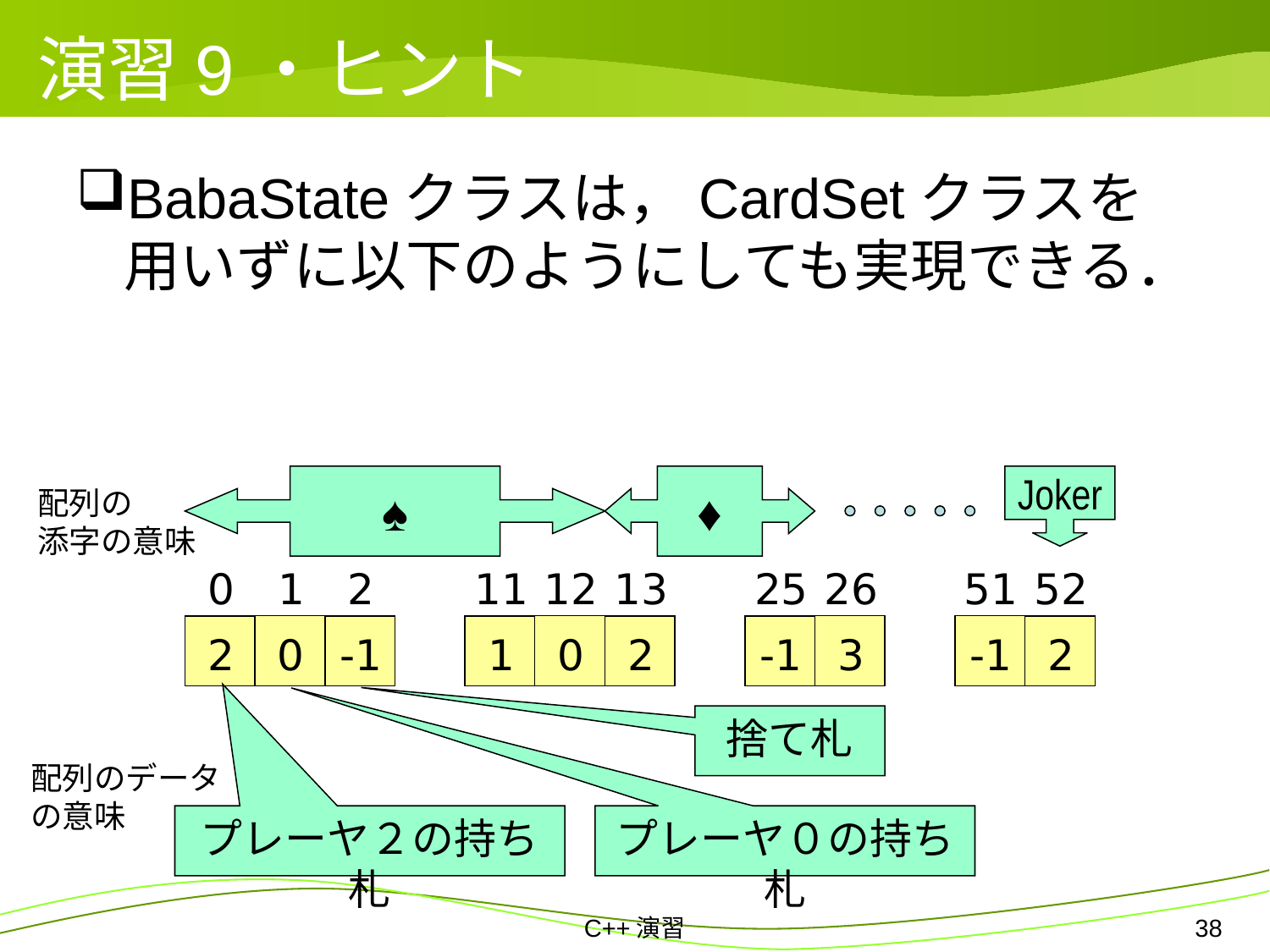

# 演習9・ヒント
BabaStateクラスは，CardSetクラスを用いずに以下のようにしても実現できる．
♠
♦
Joker
配列の
添字の意味

1
12
26
51
0
2
11
13
25
52

0
0
3
-1
2
-1
1
2
-1
2
捨て札
配列のデータ
の意味
プレーヤ２の持ち札
プレーヤ０の持ち札
C++演習
38